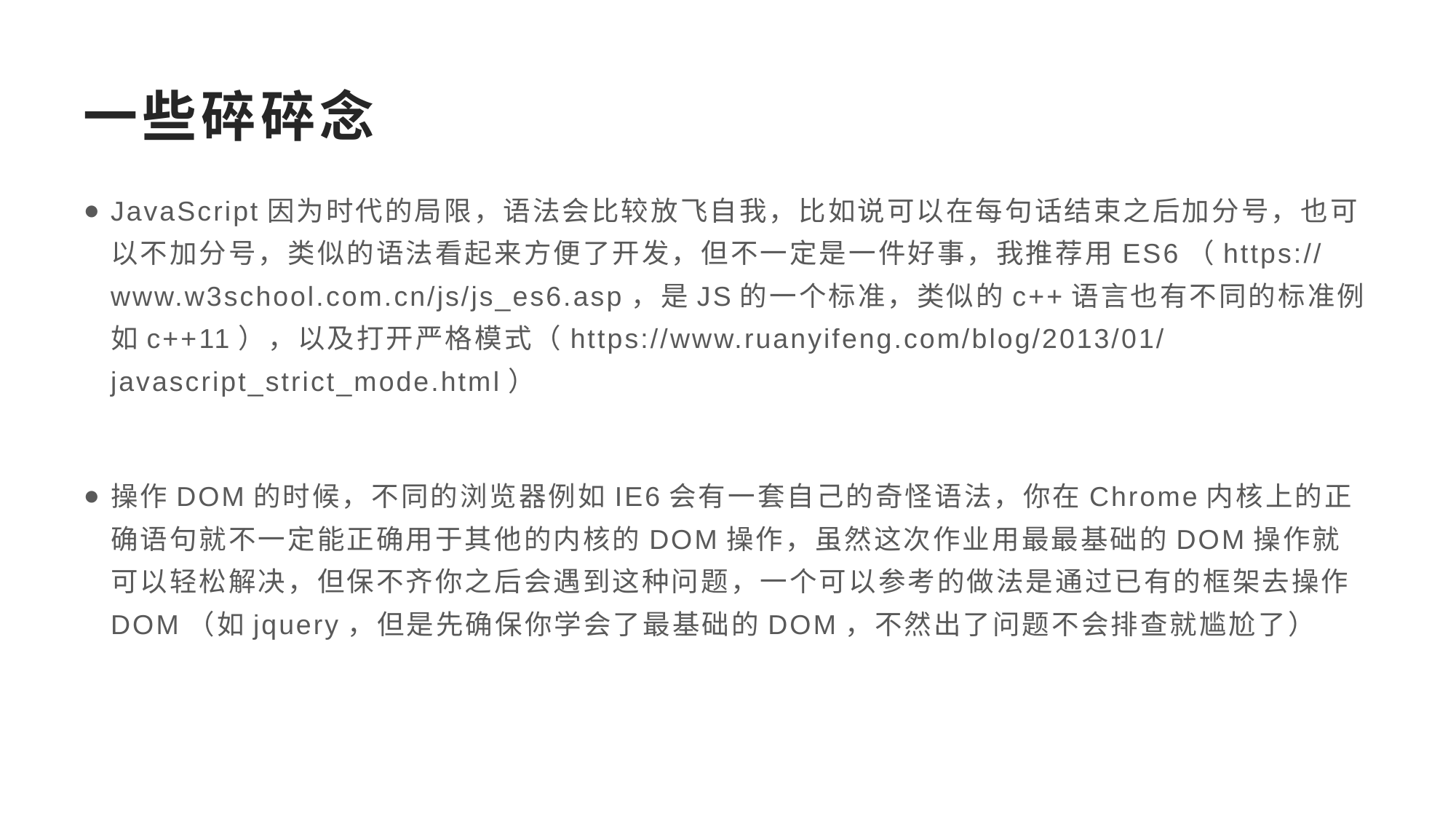

# 一些碎碎念
JavaScript因为时代的局限，语法会比较放飞自我，比如说可以在每句话结束之后加分号，也可以不加分号，类似的语法看起来方便了开发，但不一定是一件好事，我推荐用ES6（https://www.w3school.com.cn/js/js_es6.asp，是JS的一个标准，类似的c++语言也有不同的标准例如c++11），以及打开严格模式（https://www.ruanyifeng.com/blog/2013/01/javascript_strict_mode.html）

操作DOM的时候，不同的浏览器例如IE6会有一套自己的奇怪语法，你在Chrome内核上的正确语句就不一定能正确用于其他的内核的DOM操作，虽然这次作业用最最基础的DOM操作就可以轻松解决，但保不齐你之后会遇到这种问题，一个可以参考的做法是通过已有的框架去操作DOM（如jquery，但是先确保你学会了最基础的DOM，不然出了问题不会排查就尴尬了）